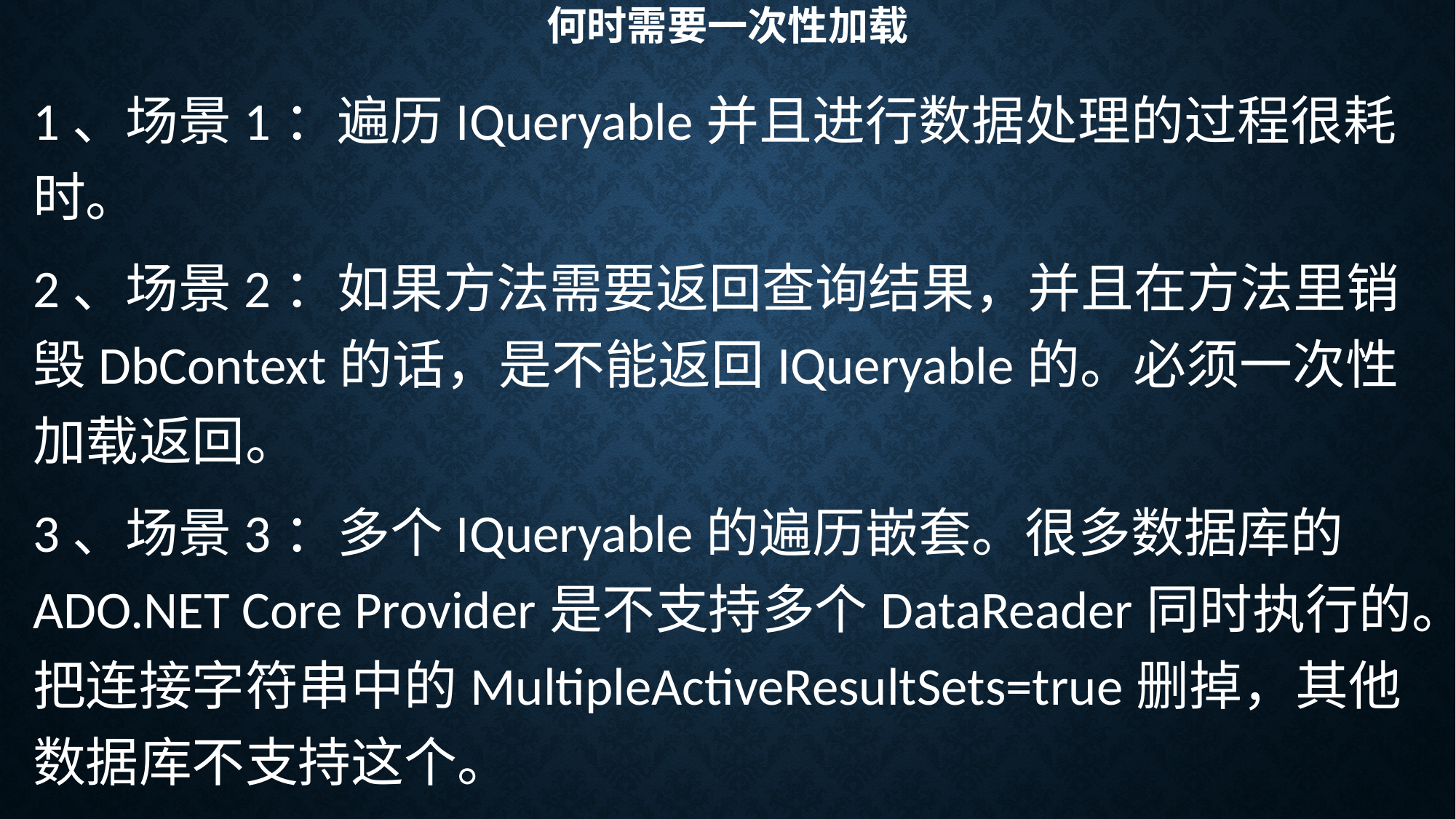

# 何时需要一次性加载
1、场景1：遍历IQueryable并且进行数据处理的过程很耗时。
2、场景2：如果方法需要返回查询结果，并且在方法里销毁DbContext的话，是不能返回IQueryable的。必须一次性加载返回。
3、场景3：多个IQueryable的遍历嵌套。很多数据库的ADO.NET Core Provider是不支持多个DataReader同时执行的。把连接字符串中的MultipleActiveResultSets=true删掉，其他数据库不支持这个。